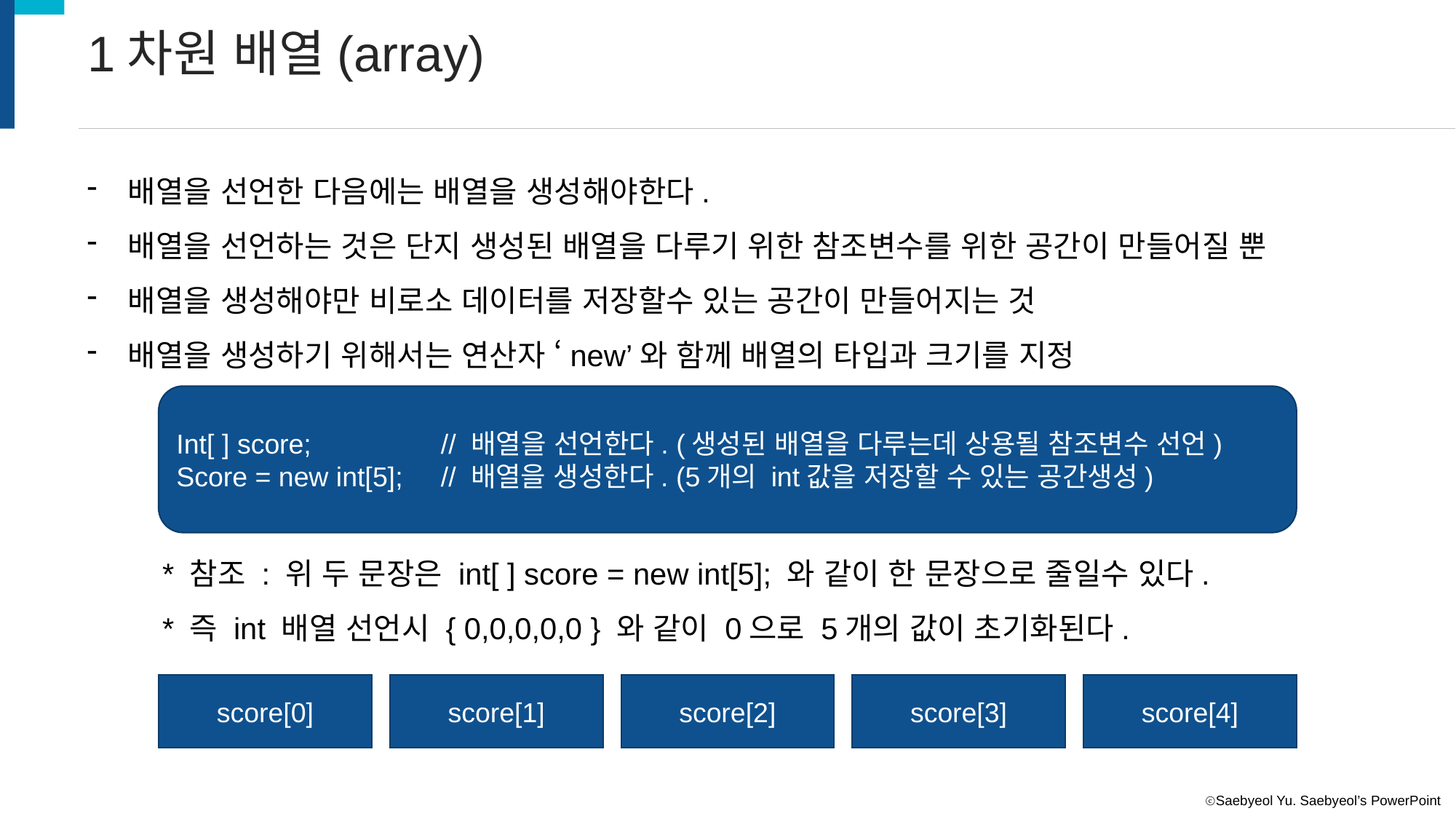

1차원 배열(array)
배열을 선언한 다음에는 배열을 생성해야한다.
배열을 선언하는 것은 단지 생성된 배열을 다루기 위한 참조변수를 위한 공간이 만들어질 뿐
배열을 생성해야만 비로소 데이터를 저장할수 있는 공간이 만들어지는 것
배열을 생성하기 위해서는 연산자 ‘new’와 함께 배열의 타입과 크기를 지정

         * 참조 : 위 두 문장은 int[ ] score = new int[5]; 와 같이 한 문장으로 줄일수 있다.
         * 즉 int 배열 선언시 { 0,0,0,0,0 } 와 같이 0으로 5개의 값이 초기화된다.

Int[ ] score;                 // 배열을 선언한다. (생성된 배열을 다루는데 상용될 참조변수 선언)
Score = new int[5];     // 배열을 생성한다. (5개의 int값을 저장할 수 있는 공간생성)
score[0]
score[1]
score[2]
score[3]
score[4]